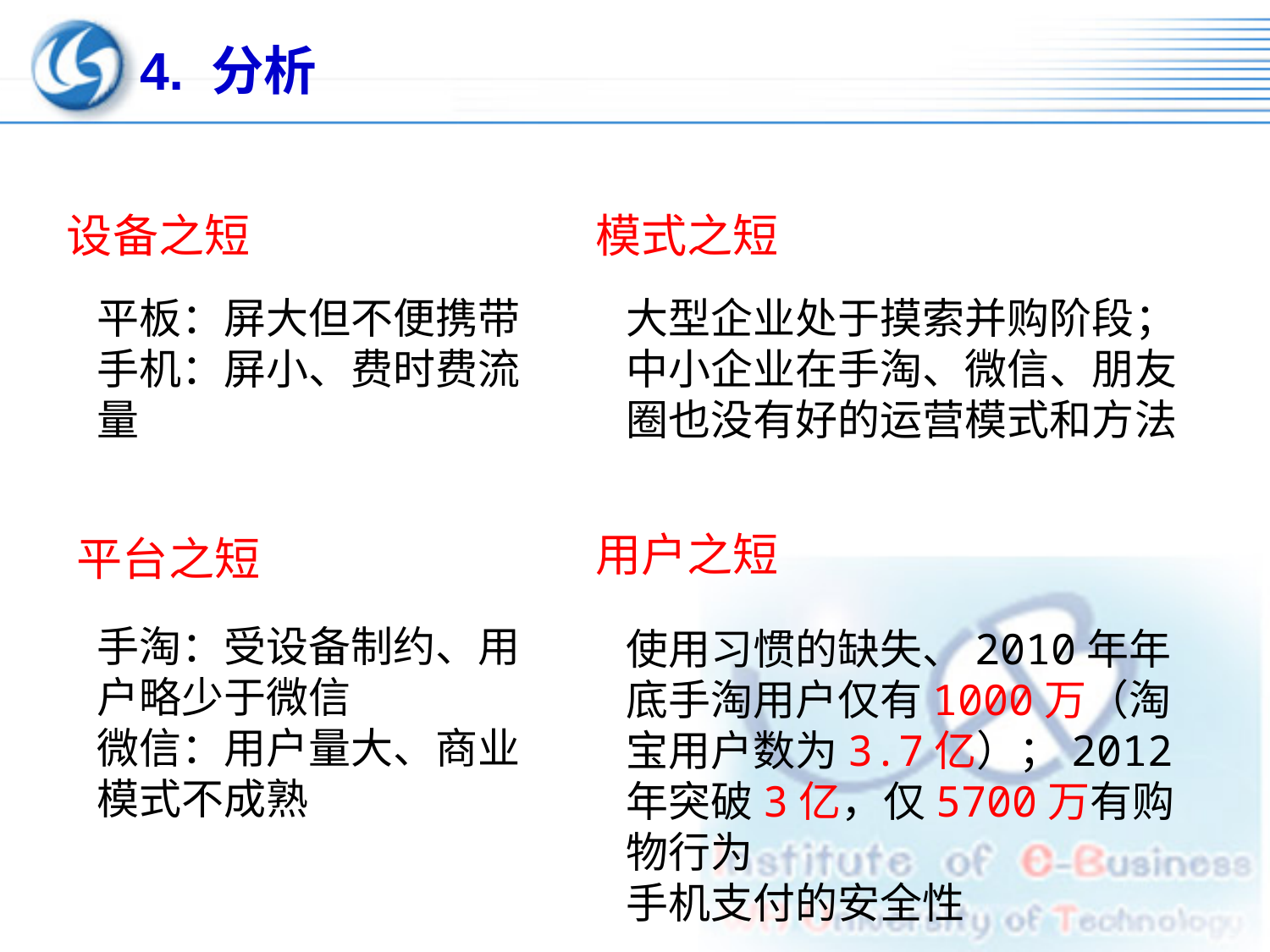

# 4. 分析
设备之短
模式之短
平板：屏大但不便携带
手机：屏小、费时费流量
大型企业处于摸索并购阶段；中小企业在手淘、微信、朋友圈也没有好的运营模式和方法
用户之短
平台之短
手淘：受设备制约、用户略少于微信
微信：用户量大、商业模式不成熟
使用习惯的缺失、2010年年底手淘用户仅有1000万（淘宝用户数为3.7亿）；2012年突破3亿，仅5700万有购物行为
手机支付的安全性